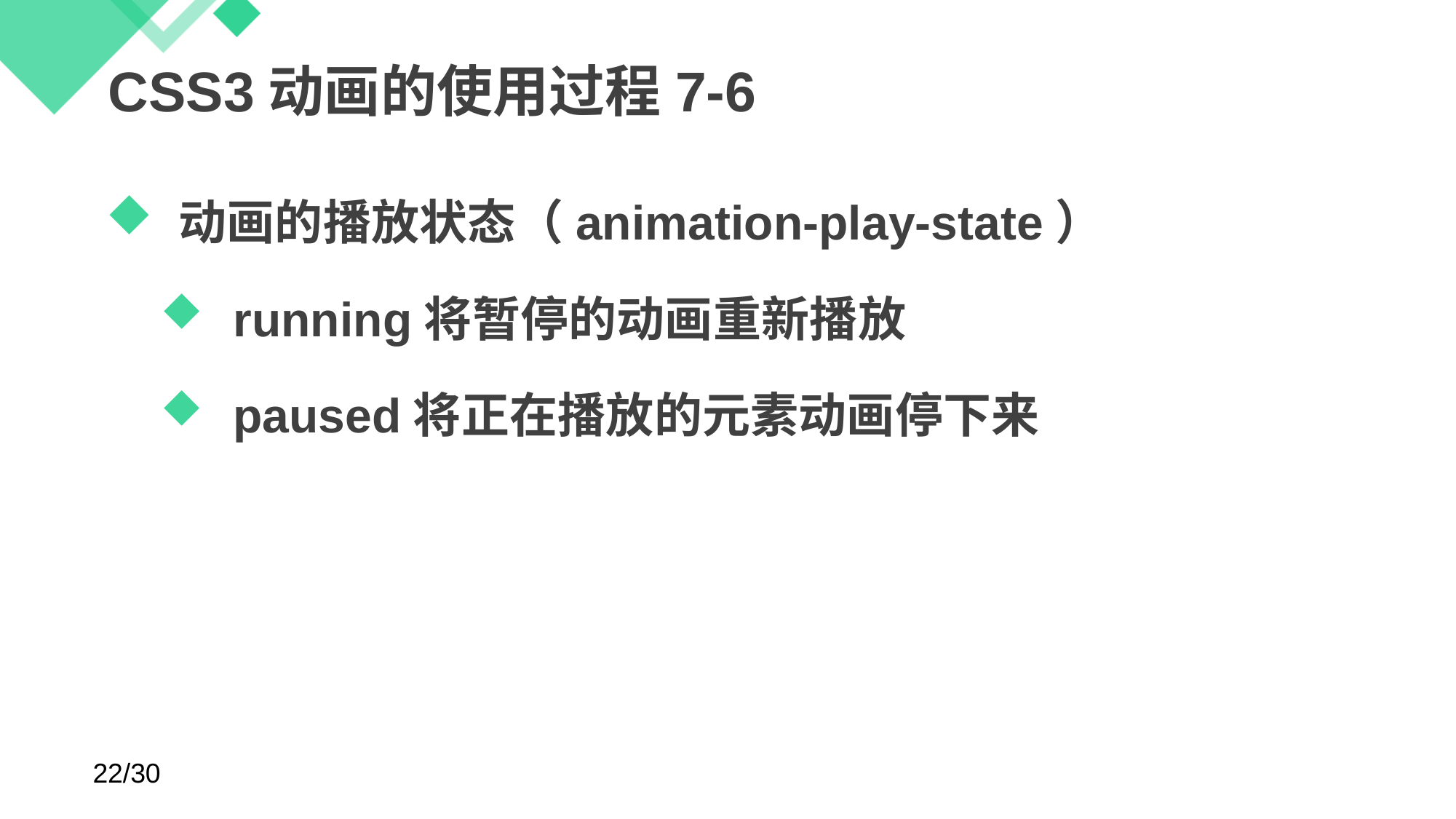

# CSS3动画的使用过程7-6
动画的播放状态（animation-play-state）
running将暂停的动画重新播放
paused将正在播放的元素动画停下来